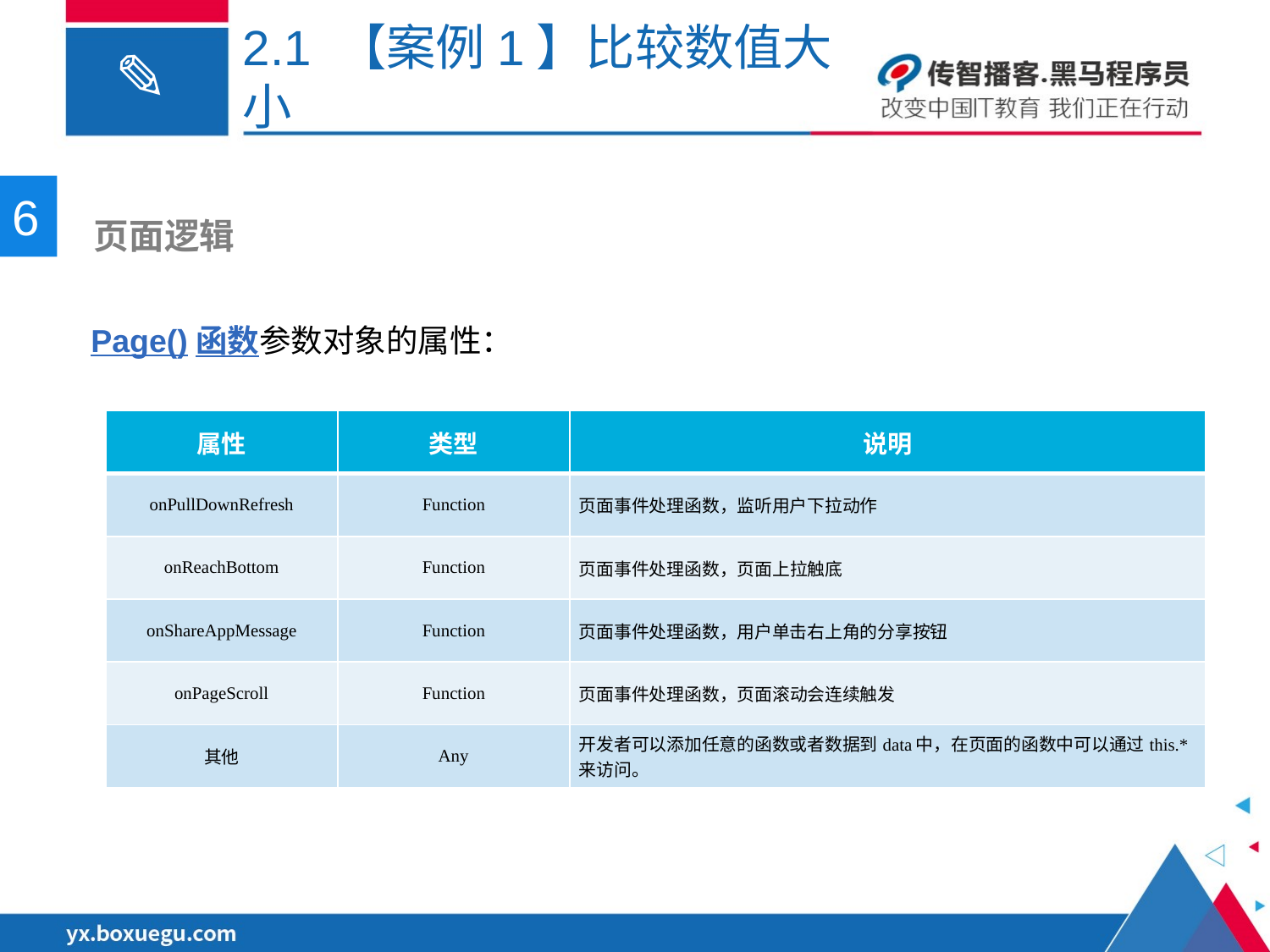

# 2.1 【案例1】比较数值大小

6
  页面逻辑
Page()函数参数对象的属性：
| 属性 | 类型 | 说明 |
| --- | --- | --- |
| onPullDownRefresh | Function | 页面事件处理函数，监听用户下拉动作 |
| onReachBottom | Function | 页面事件处理函数，页面上拉触底 |
| onShareAppMessage | Function | 页面事件处理函数，用户单击右上角的分享按钮 |
| onPageScroll | Function | 页面事件处理函数，页面滚动会连续触发 |
| 其他 | Any | 开发者可以添加任意的函数或者数据到data中，在页面的函数中可以通过this.\*来访问。 |